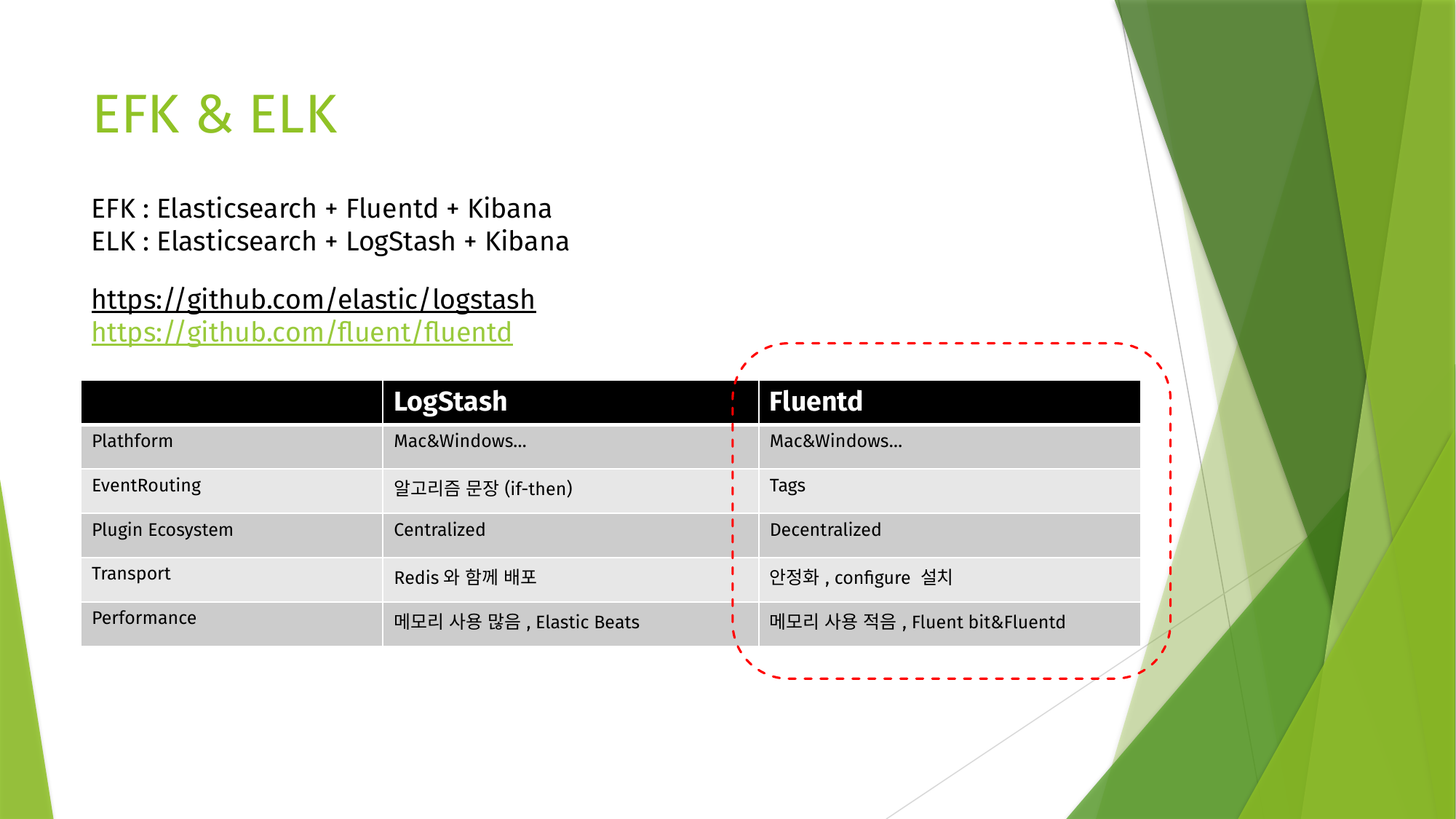

# EFK & ELK
EFK : Elasticsearch + Fluentd + Kibana
ELK : Elasticsearch + LogStash + Kibana
https://github.com/elastic/logstash
https://github.com/fluent/fluentd

|  | LogStash | Fluentd |
| --- | --- | --- |
| Plathform | Mac&Windows… | Mac&Windows… |
| EventRouting | 알고리즘 문장(if-then) | Tags |
| Plugin Ecosystem | Centralized | Decentralized |
| Transport | Redis와 함께 배포 | 안정화, configure 설치 |
| Performance | 메모리 사용 많음, Elastic Beats | 메모리 사용 적음, Fluent bit&Fluentd |